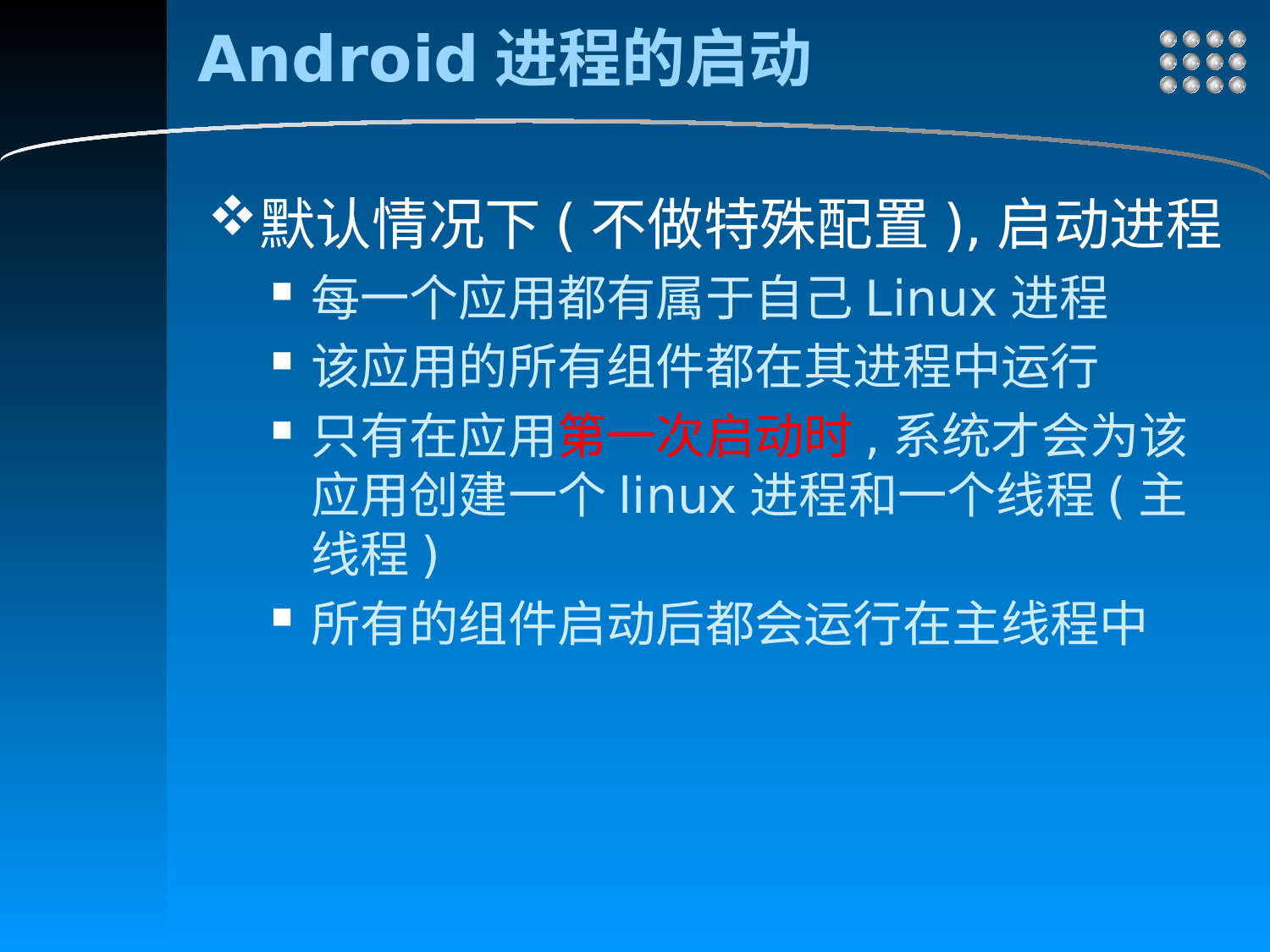

# Android进程的启动
默认情况下(不做特殊配置),启动进程
每一个应用都有属于自己Linux进程
该应用的所有组件都在其进程中运行
只有在应用第一次启动时,系统才会为该应用创建一个linux进程和一个线程(主线程)
所有的组件启动后都会运行在主线程中